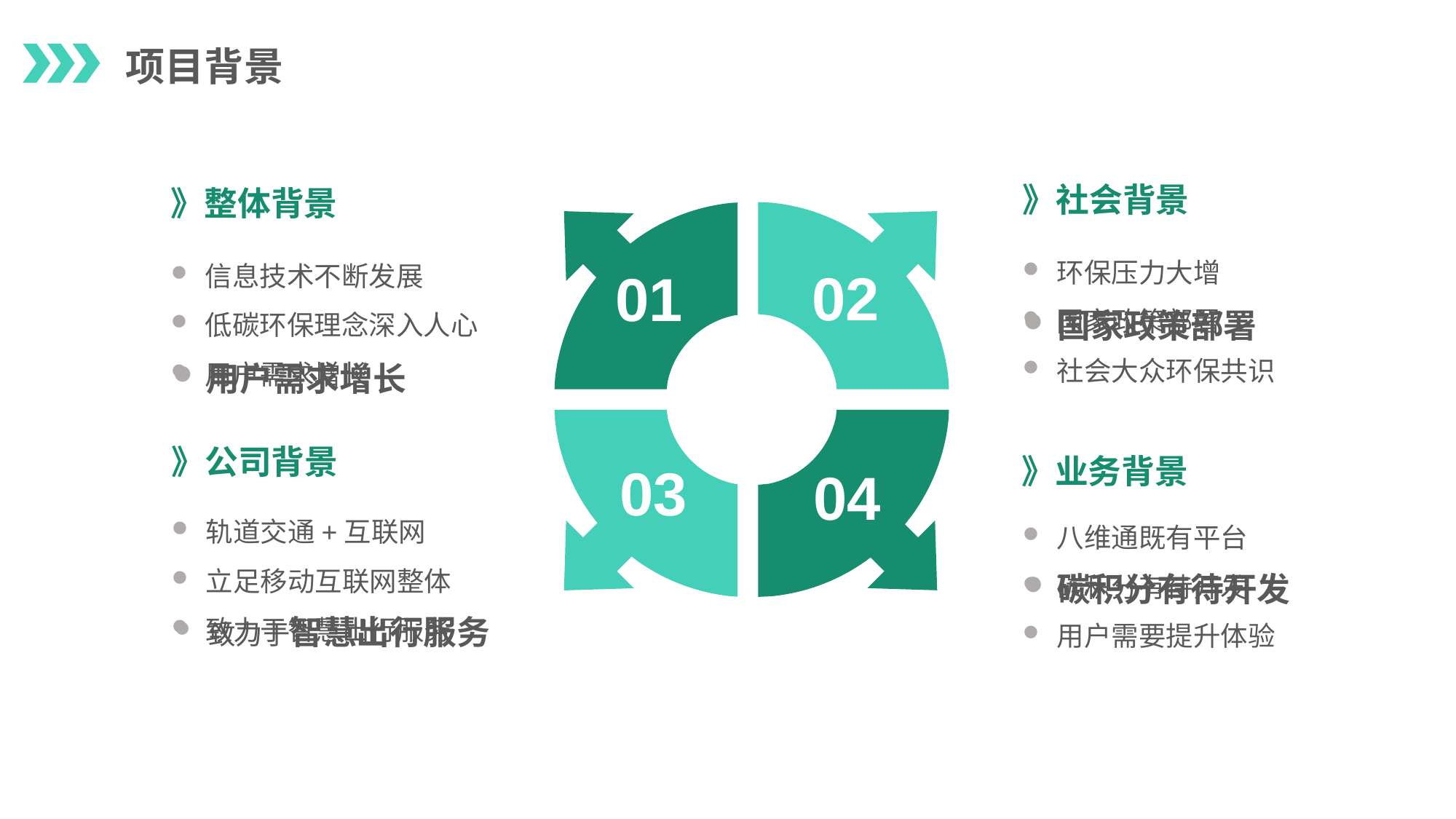

项目背景

》社会背景
》整体背景
环保压力大增
国家政策部署
社会大众环保共识
信息技术不断发展
低碳环保理念深入人心
用户需求增长
02
01
国家政策部署
用户需求增长

》公司背景
》业务背景
03
04
轨道交通+互联网
立足移动互联网整体
致力于智慧出行服务
八维通既有平台
碳积分有待开发
用户需要提升体验
碳积分有待开发
致力于智慧出行服务